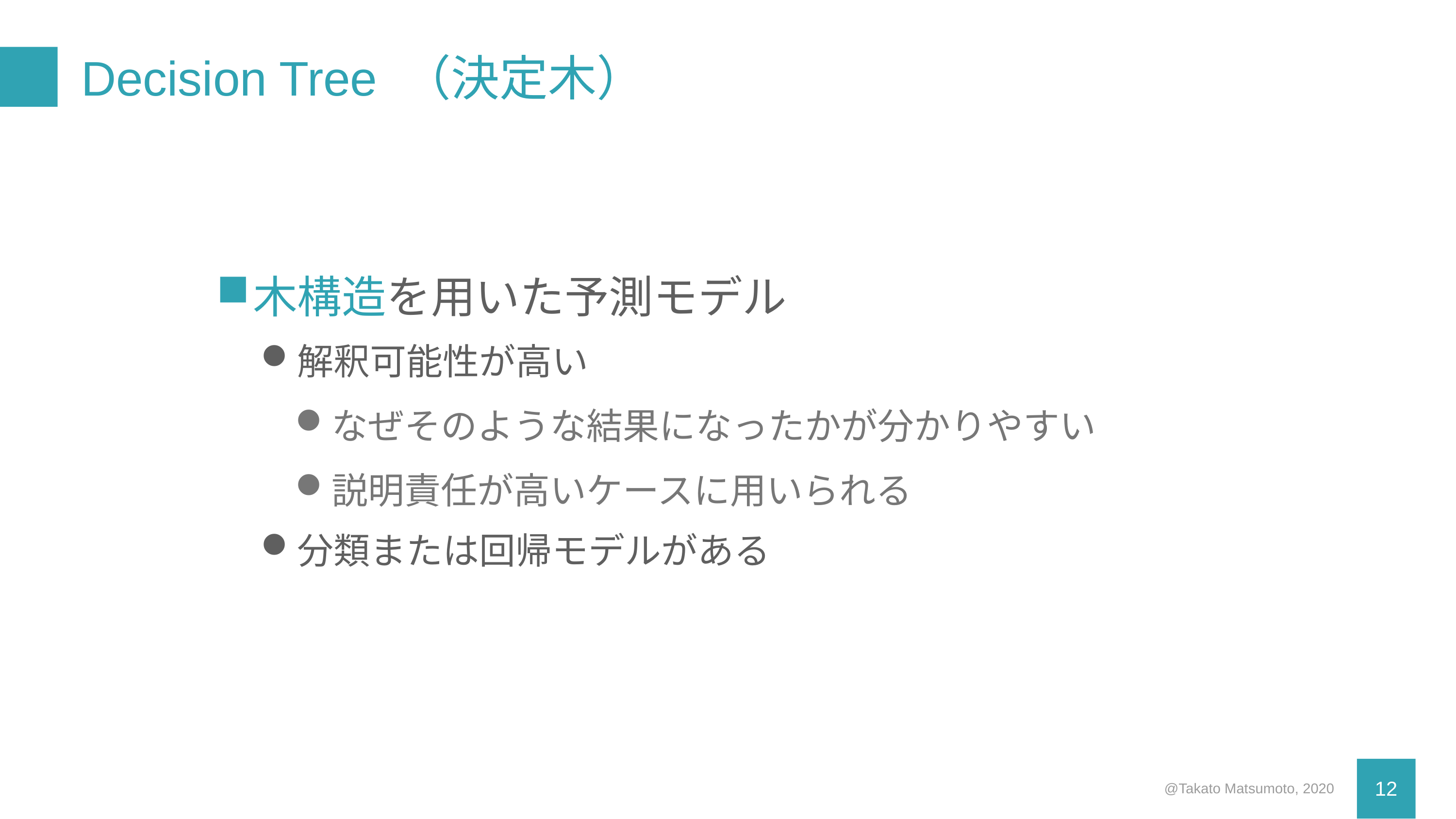

# Decision Tree （決定木）
木構造を用いた予測モデル
解釈可能性が高い
なぜそのような結果になったかが分かりやすい
説明責任が高いケースに用いられる
分類または回帰モデルがある

@Takato Matsumoto, 2020
12